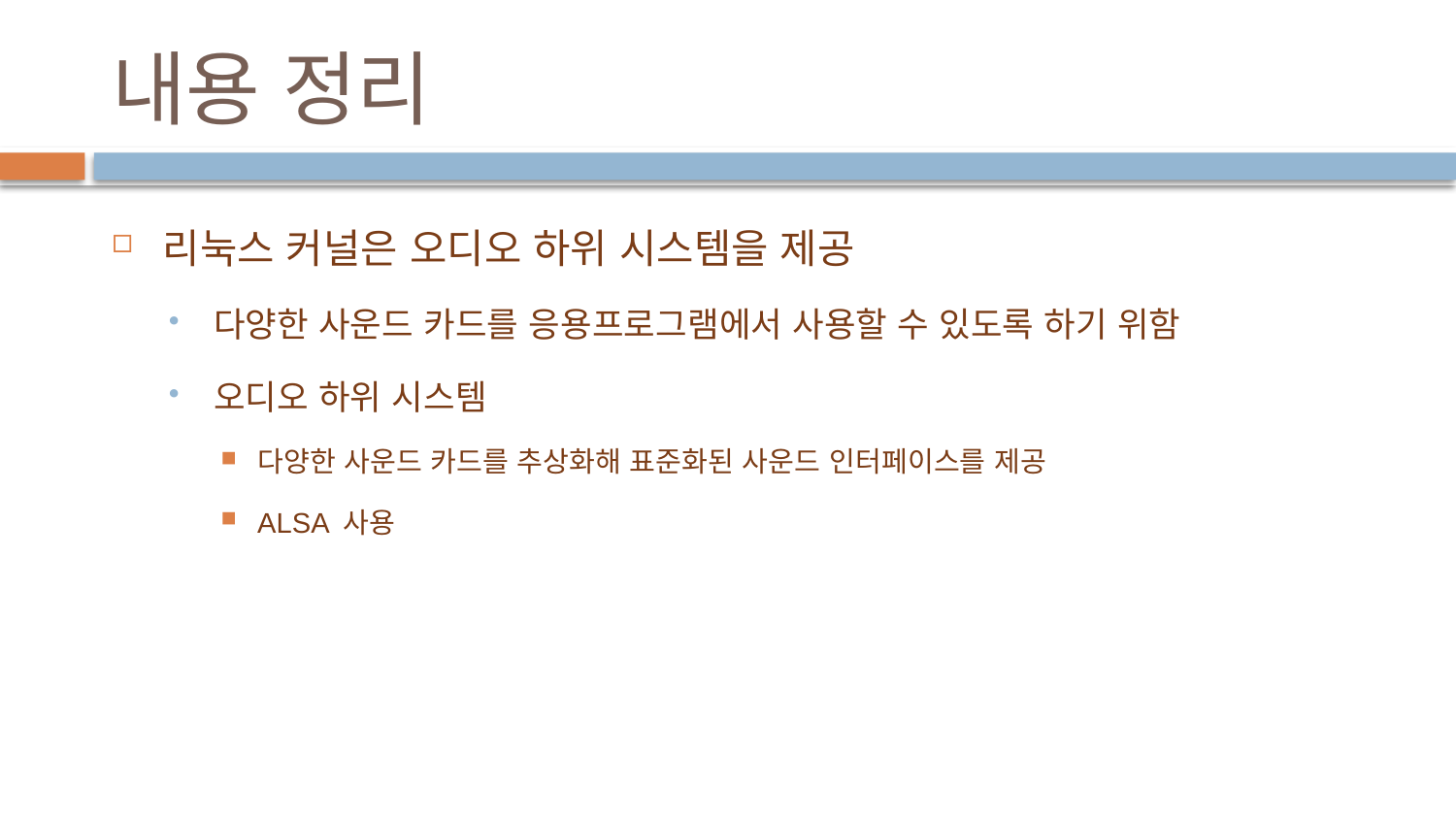

# 내용 정리
리눅스 커널은 오디오 하위 시스템을 제공
다양한 사운드 카드를 응용프로그램에서 사용할 수 있도록 하기 위함
오디오 하위 시스템
다양한 사운드 카드를 추상화해 표준화된 사운드 인터페이스를 제공
ALSA 사용